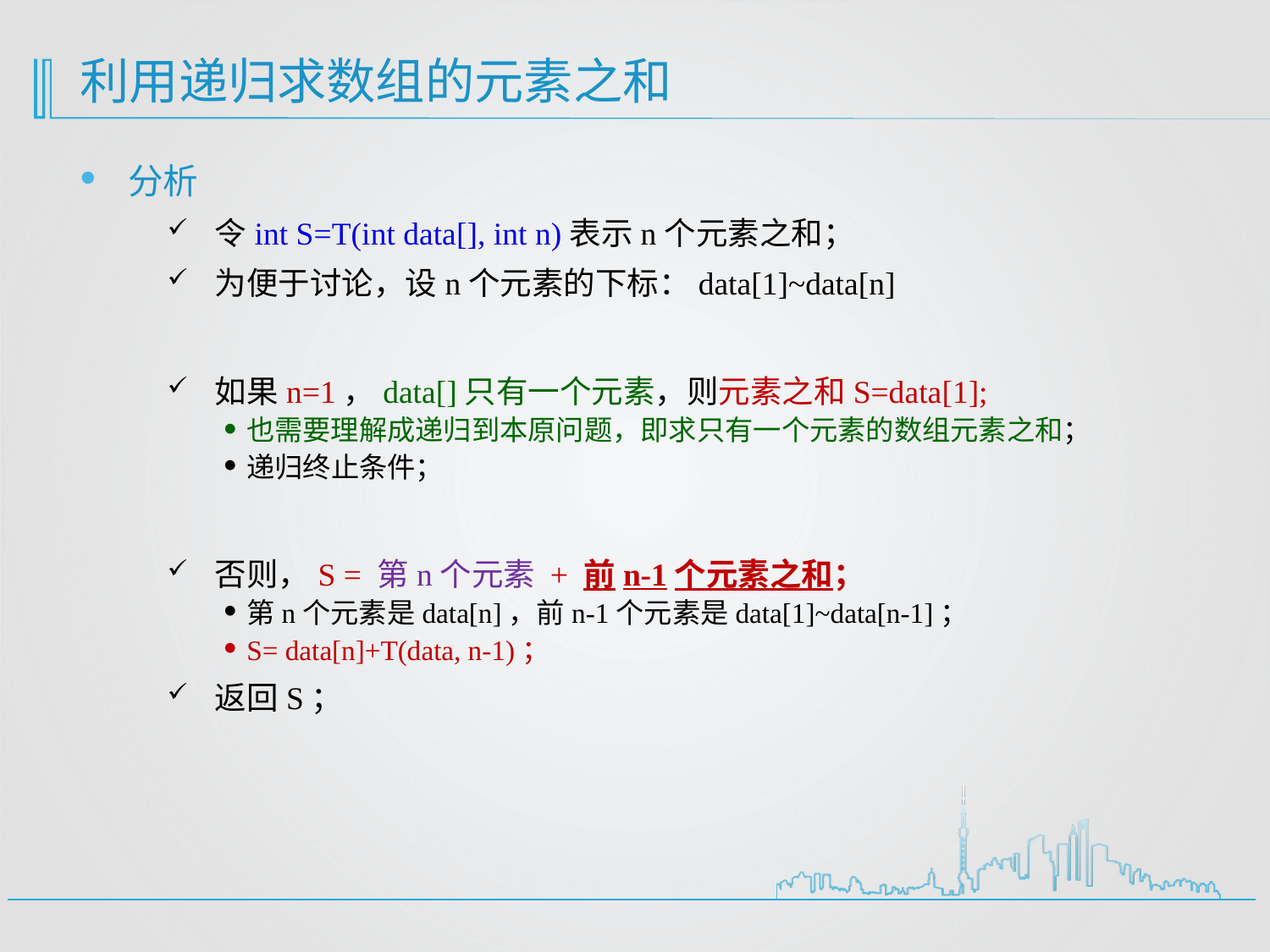

# 利用递归求数组的元素之和
分析
令int S=T(int data[], int n)表示n个元素之和；
为便于讨论，设n个元素的下标：data[1]~data[n]

如果n=1，data[]只有一个元素，则元素之和S=data[1];
也需要理解成递归到本原问题，即求只有一个元素的数组元素之和；
递归终止条件；

否则，S = 第n个元素 + 前n-1个元素之和；
第n个元素是data[n]，前n-1个元素是data[1]~data[n-1]；
S= data[n]+T(data, n-1)；
返回S；